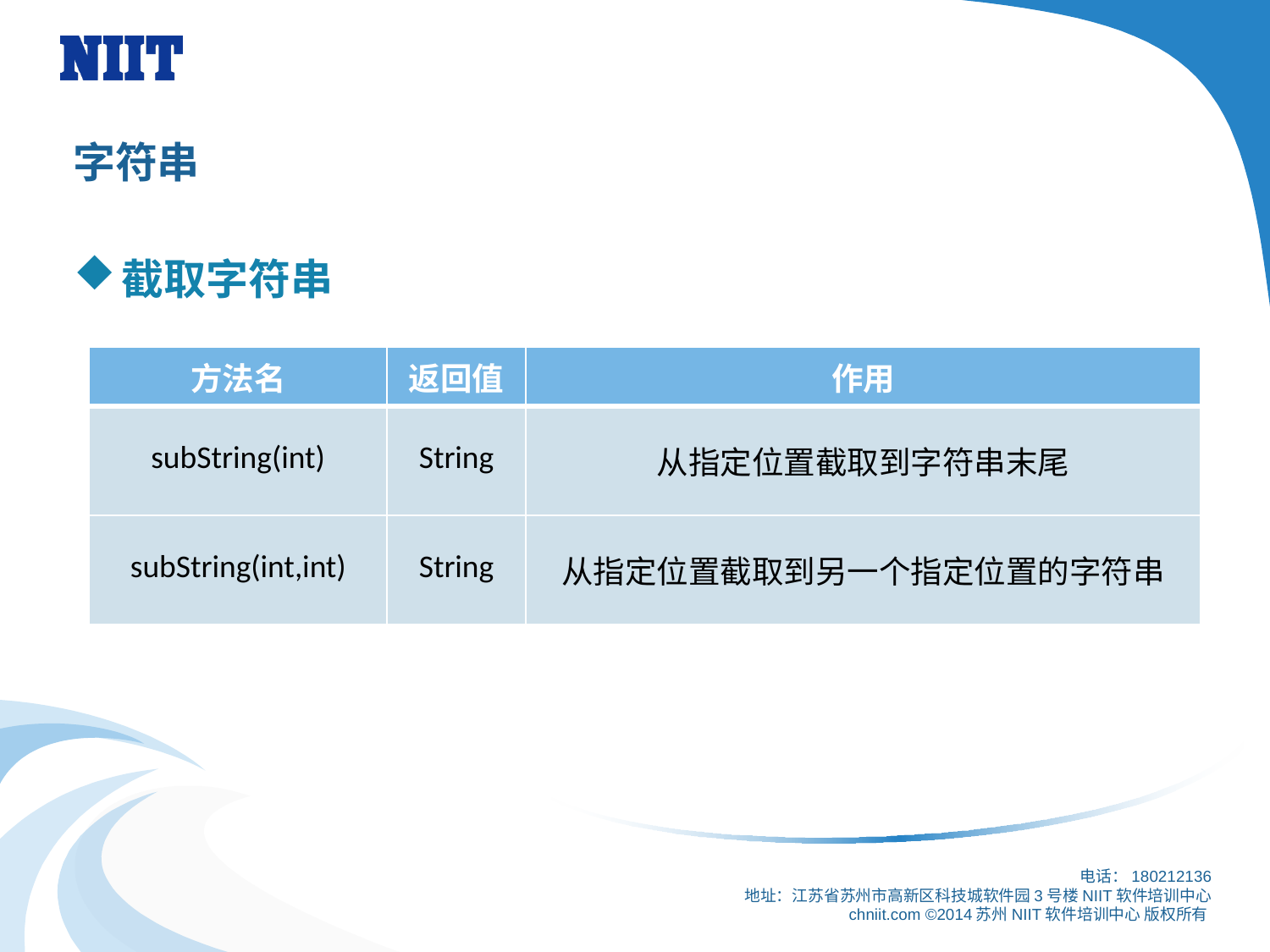

# 字符串
截取字符串
| 方法名 | 返回值 | 作用 |
| --- | --- | --- |
| subString(int) | String | 从指定位置截取到字符串末尾 |
| subString(int,int) | String | 从指定位置截取到另一个指定位置的字符串 |